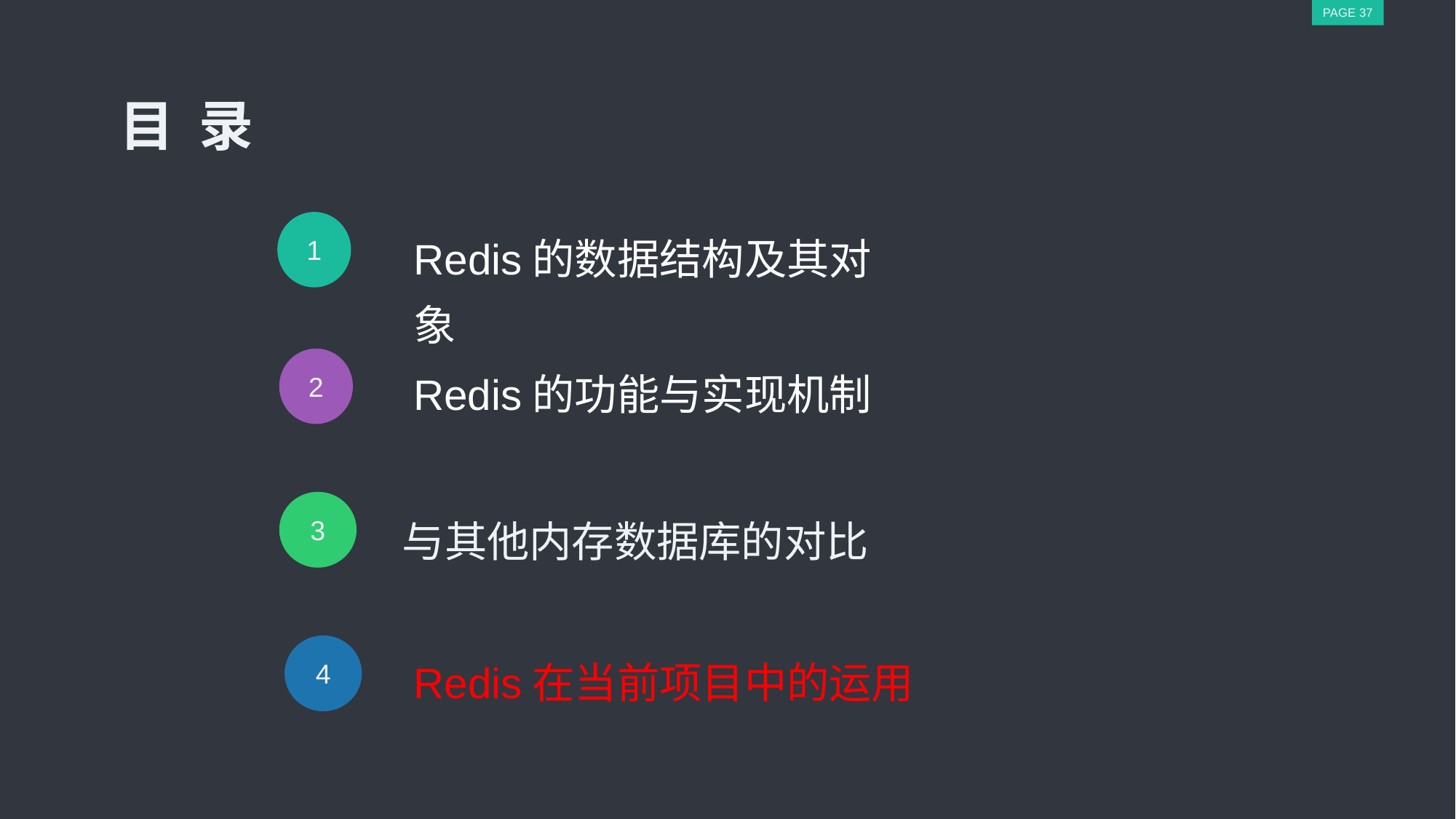

PAGE 37
目  录
1
Redis的数据结构及其对象
Redis的功能与实现机制
2
3
与其他内存数据库的对比
4
Redis在当前项目中的运用